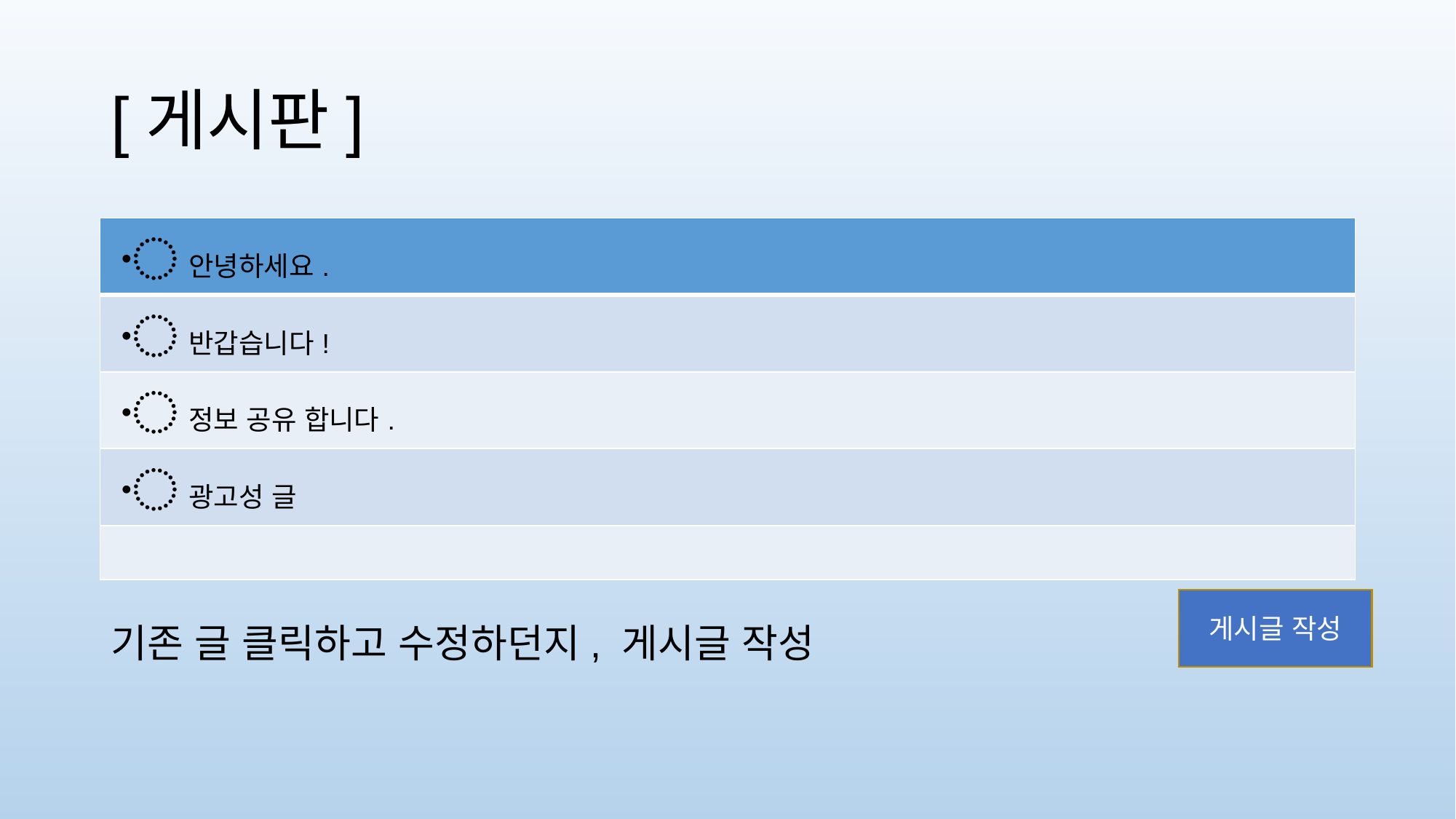

# [게시판]
| 〮 안녕하세요. |
| --- |
| 〮 반갑습니다! |
| 〮 정보 공유 합니다. |
| 〮 광고성 글 |
|  |
기존 글 클릭하고 수정하던지, 게시글 작성
게시글 작성